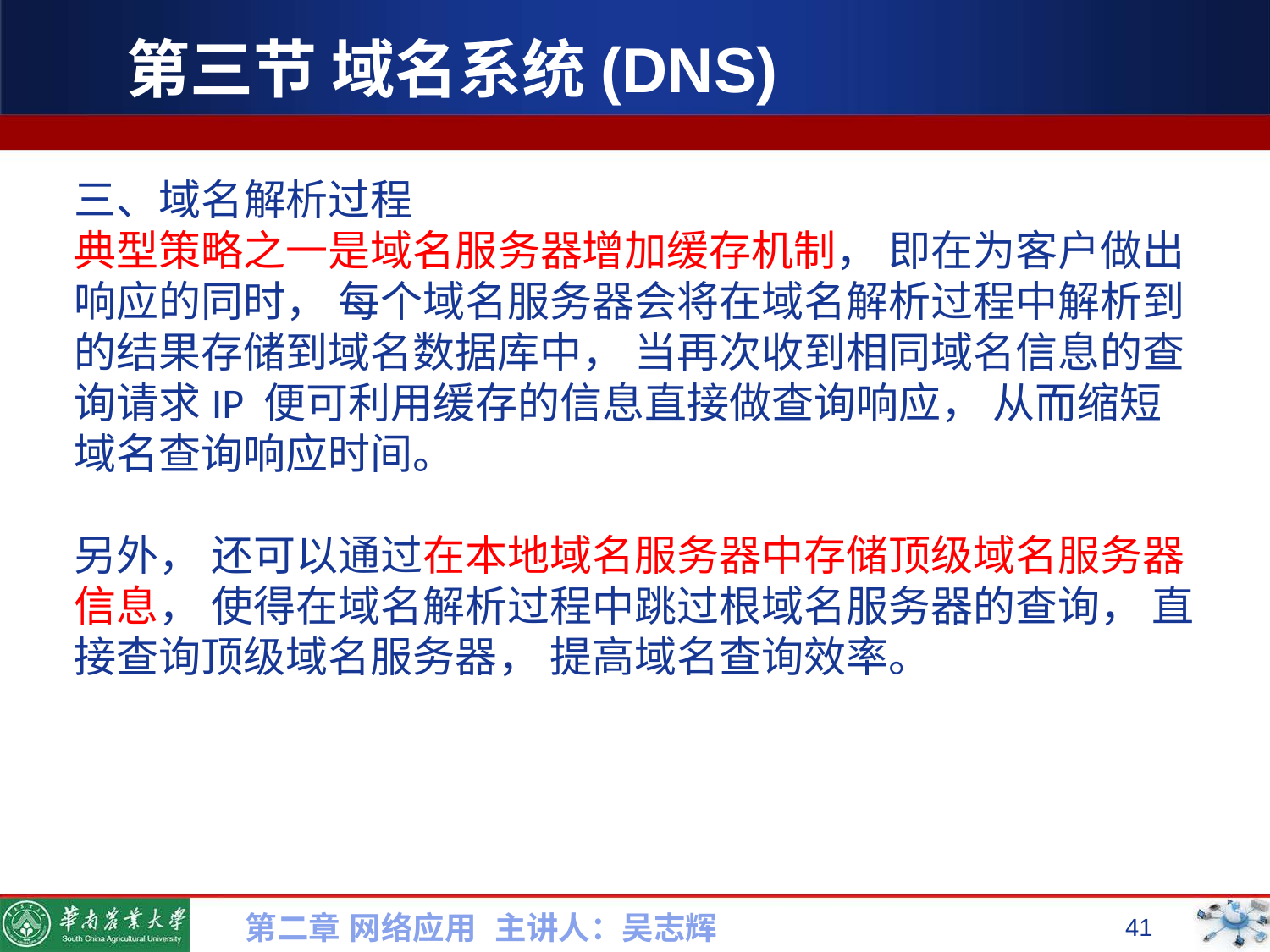

# 第三节 域名系统(DNS)
三、域名解析过程
典型策略之一是域名服务器增加缓存机制， 即在为客户做出响应的同时， 每个域名服务器会将在域名解析过程中解析到的结果存储到域名数据库中， 当再次收到相同域名信息的查询请求IP 便可利用缓存的信息直接做查询响应， 从而缩短域名查询响应时间。

另外， 还可以通过在本地域名服务器中存储顶级域名服务器信息， 使得在域名解析过程中跳过根域名服务器的查询， 直接查询顶级域名服务器， 提高域名查询效率。
第二章 网络应用  主讲人：吴志辉
41